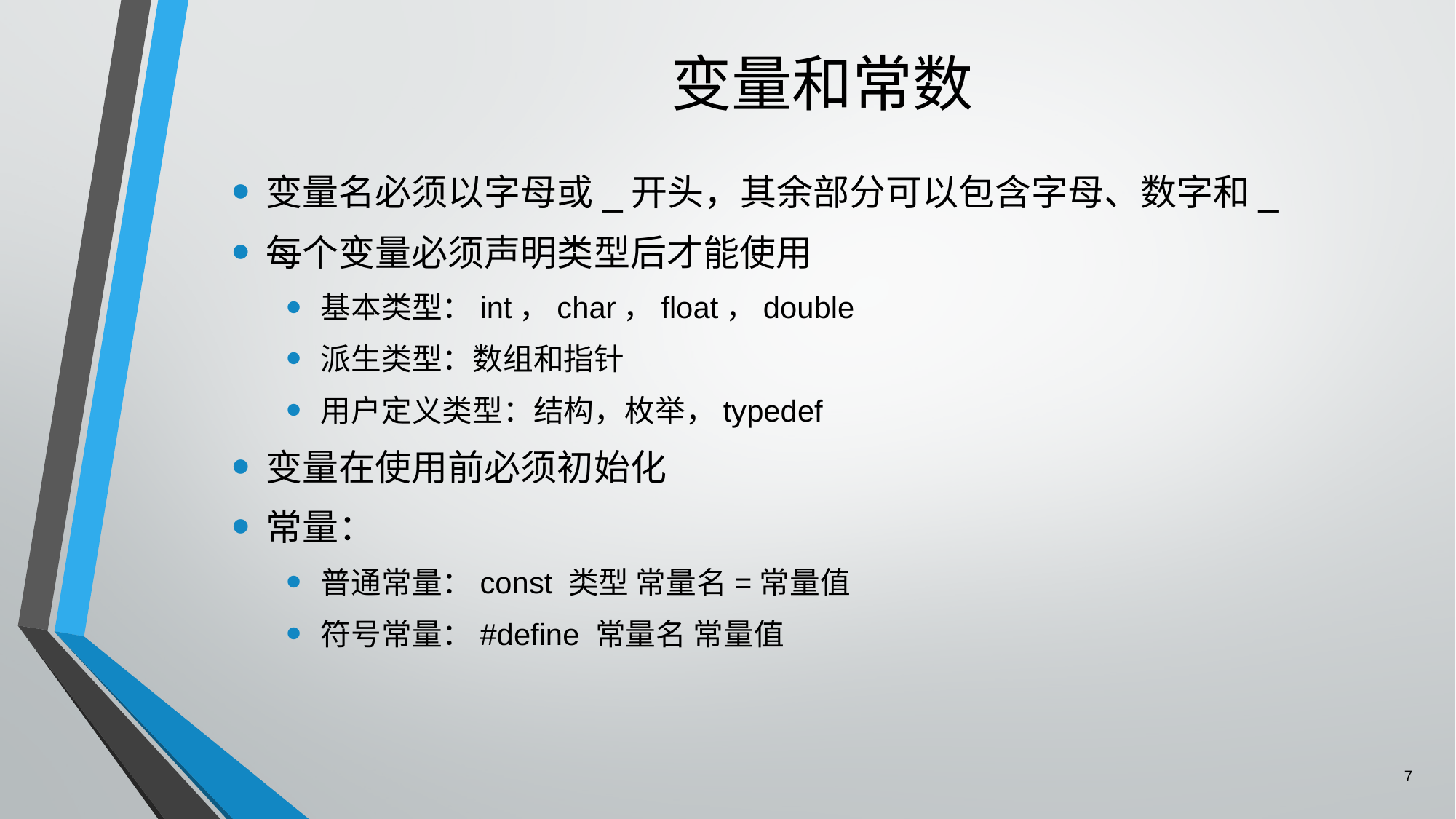

# 变量和常数
变量名必须以字母或_开头，其余部分可以包含字母、数字和_
每个变量必须声明类型后才能使用
基本类型：int，char，float，double
派生类型：数组和指针
用户定义类型：结构，枚举，typedef
变量在使用前必须初始化
常量：
普通常量：const 类型 常量名=常量值
符号常量：#define 常量名 常量值

7